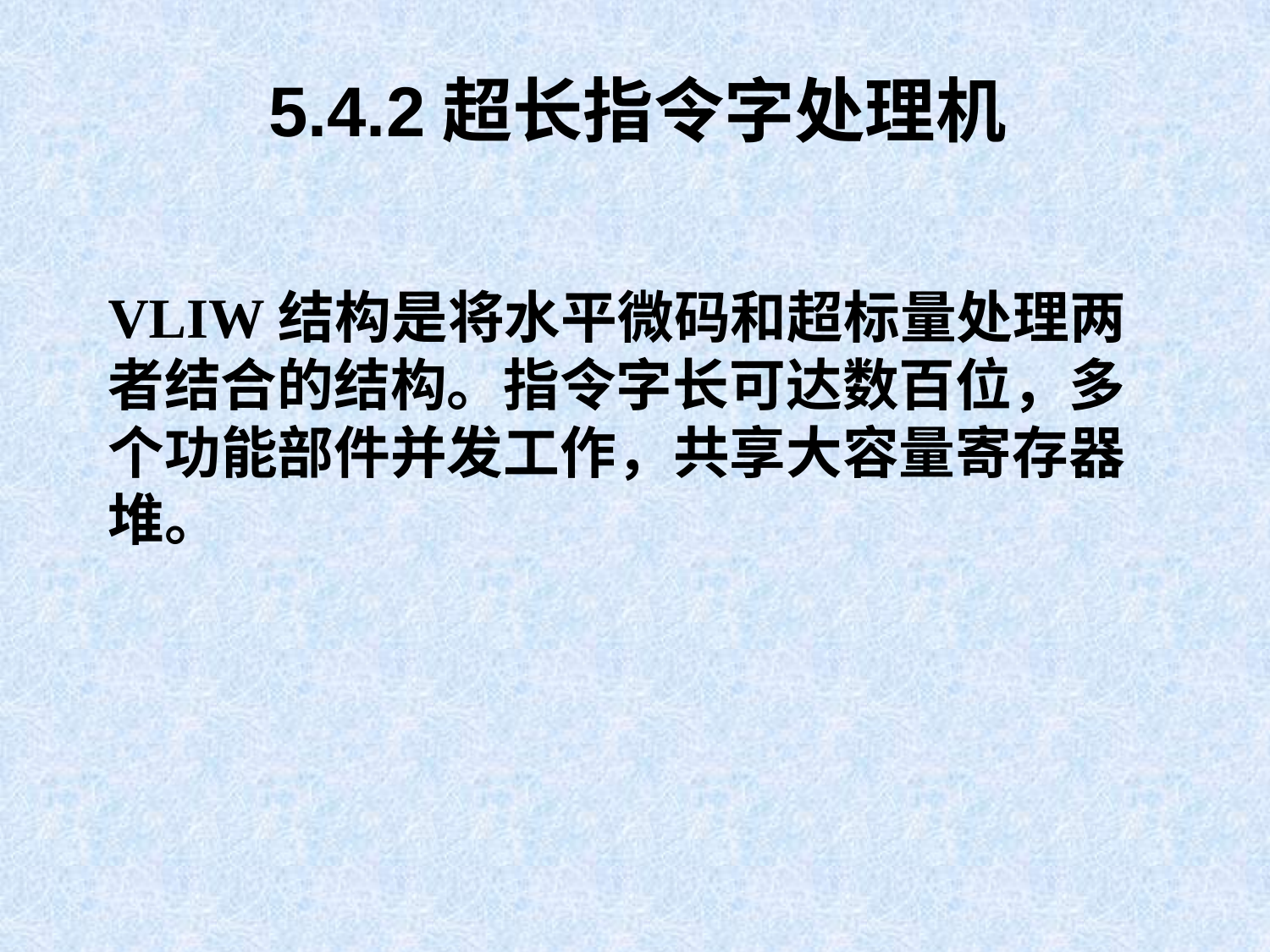

# 5.4.2超长指令字处理机
VLIW结构是将水平微码和超标量处理两者结合的结构。指令字长可达数百位，多个功能部件并发工作，共享大容量寄存器堆。